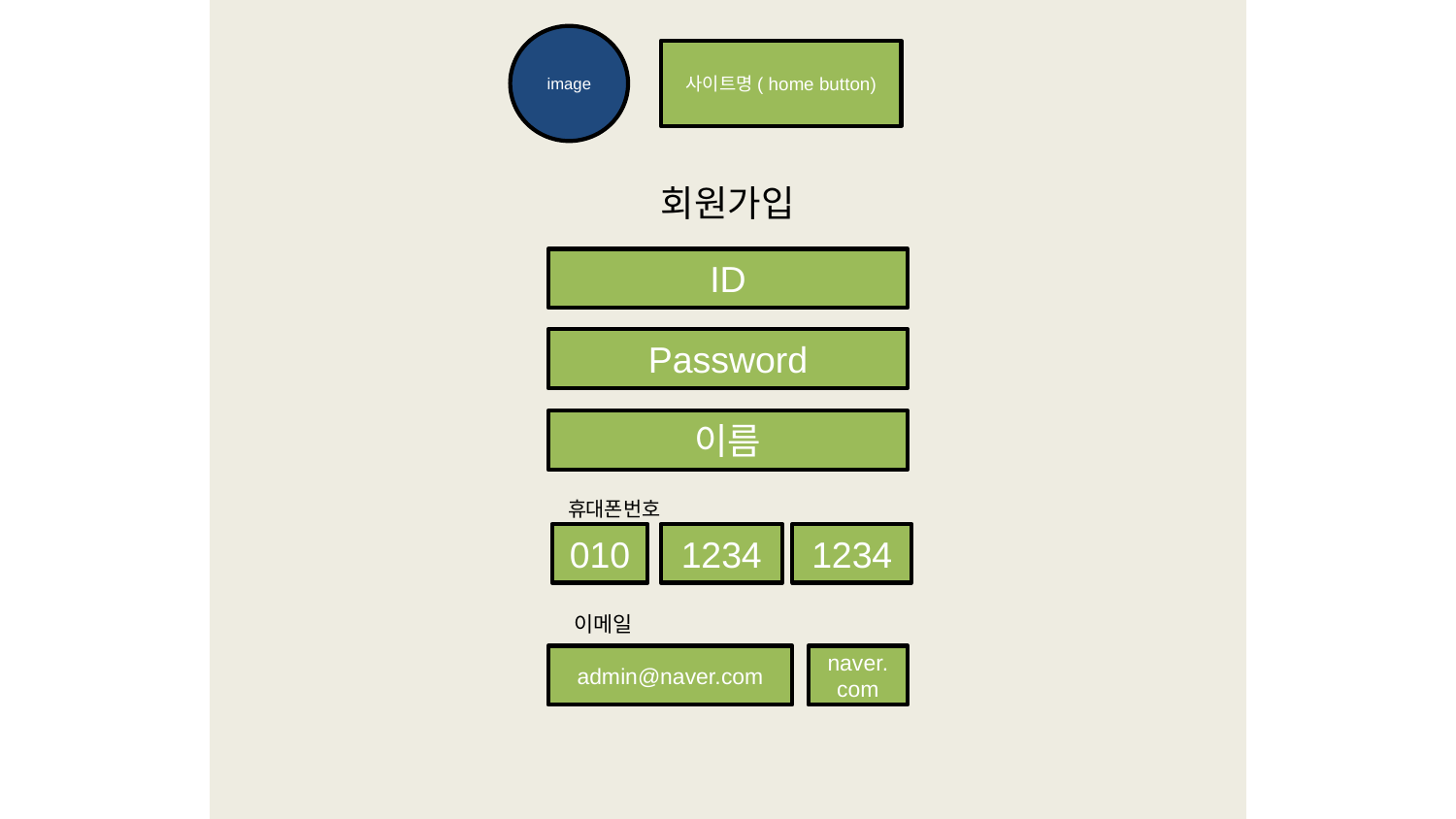

image
사이트명( home button)
회원가입
ID
Password
이름
휴대폰번호
010
1234
1234
이메일
admin@naver.com
naver.com